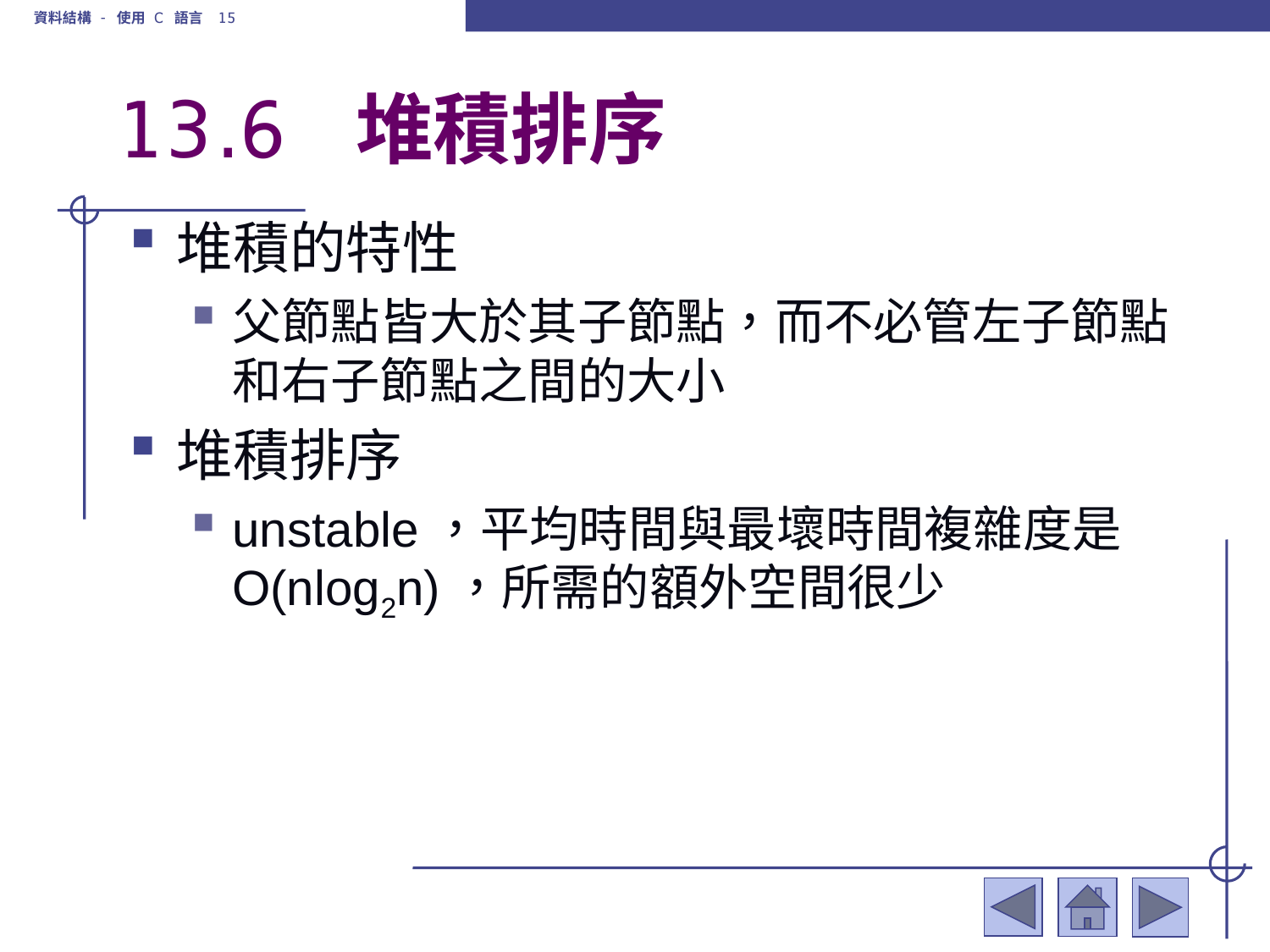

資料結構 - 使用 C 語言   15
# 13.6  堆積排序
堆積的特性
父節點皆大於其子節點，而不必管左子節點和右子節點之間的大小
堆積排序
unstable，平均時間與最壞時間複雜度是O(nlog2n)，所需的額外空間很少